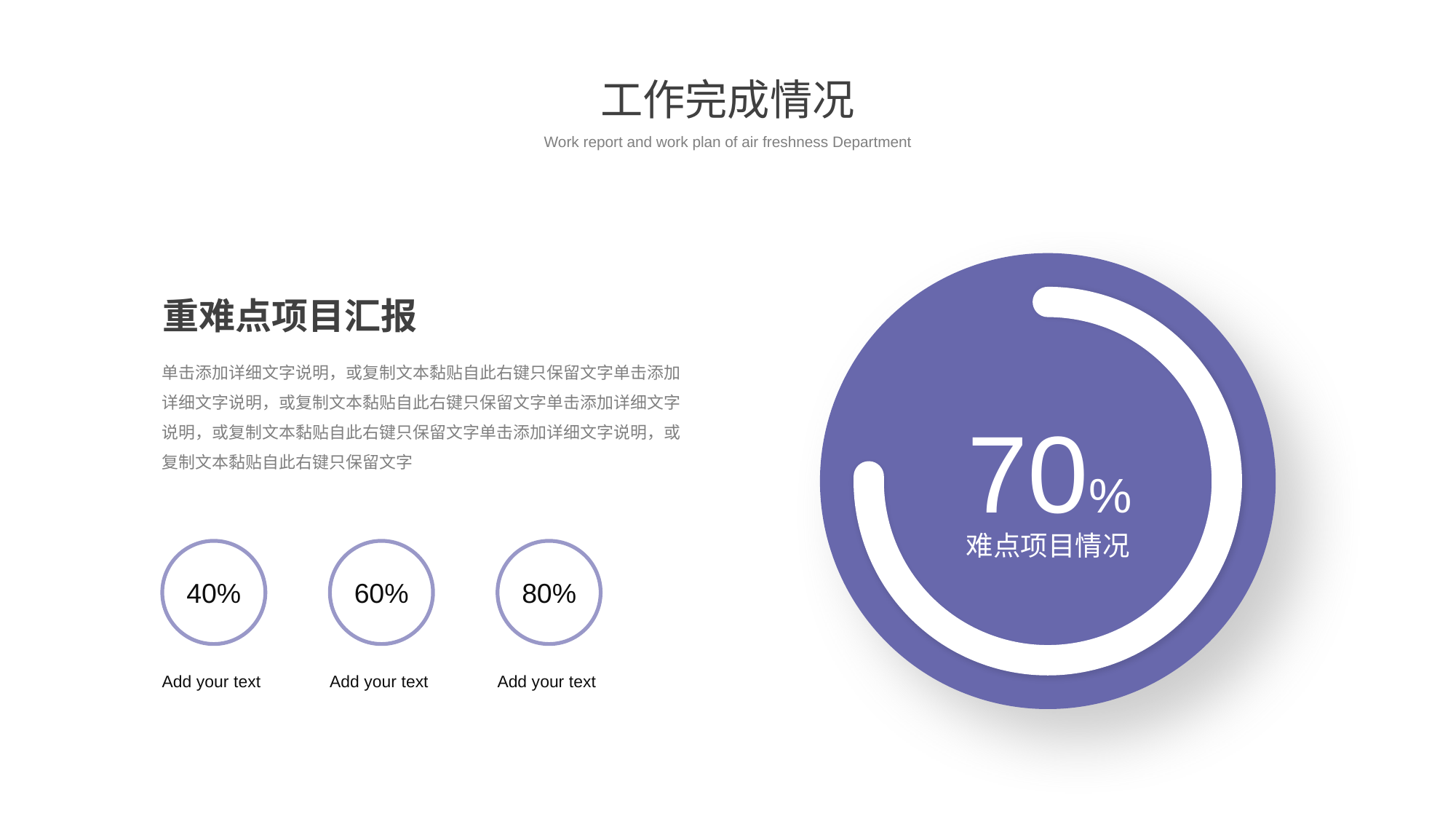

工作完成情况
Work report and work plan of air freshness Department

重难点项目汇报

单击添加详细文字说明，或复制文本黏贴自此右键只保留文字单击添加详细文字说明，或复制文本黏贴自此右键只保留文字单击添加详细文字说明，或复制文本黏贴自此右键只保留文字单击添加详细文字说明，或复制文本黏贴自此右键只保留文字
70%
难点项目情况

40%
Add your text

60%
Add your text

80%
Add your text